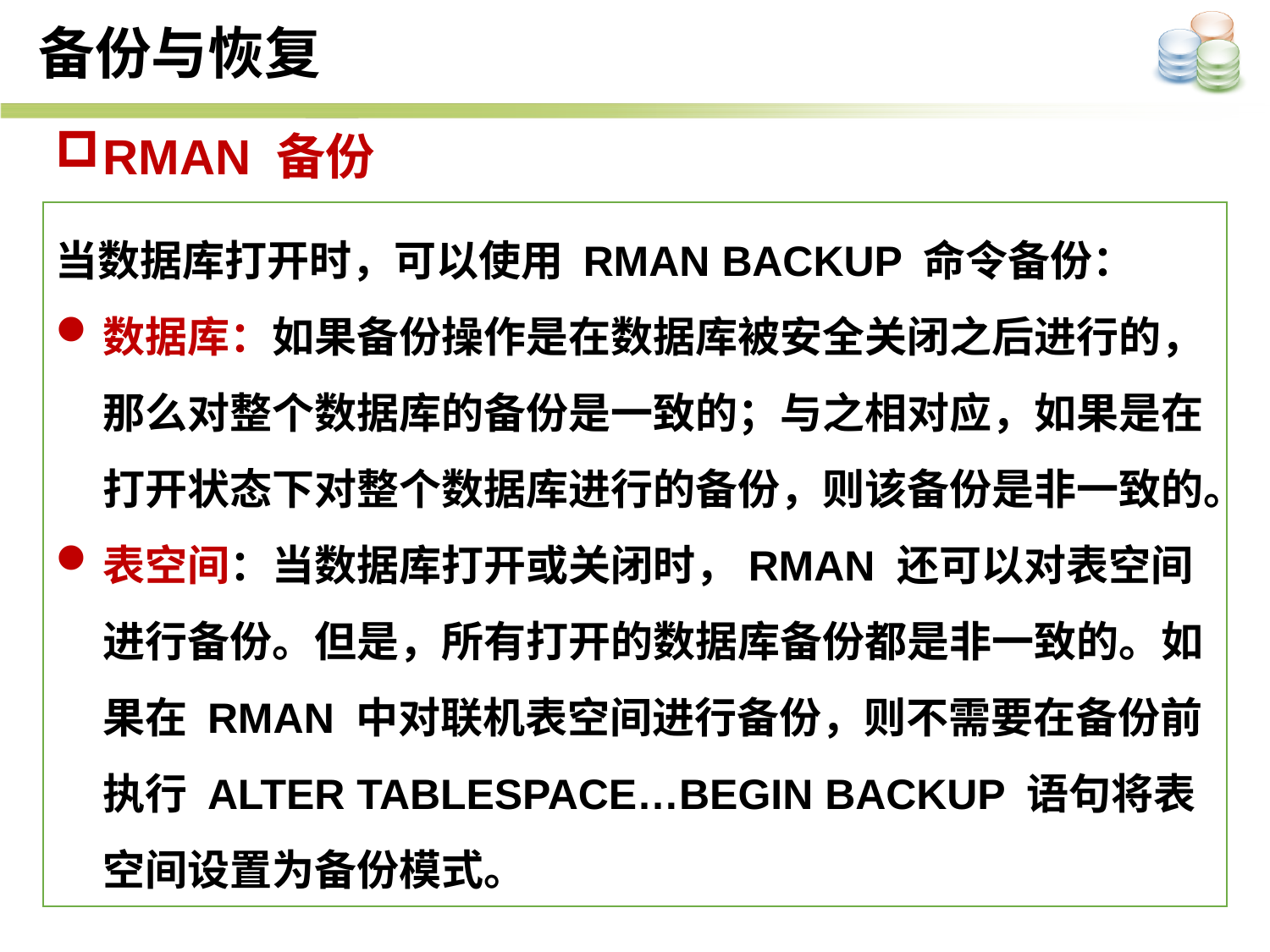

备份与恢复
RMAN 备份
当数据库打开时，可以使用 RMAN BACKUP 命令备份：
数据库：如果备份操作是在数据库被安全关闭之后进行的，那么对整个数据库的备份是一致的；与之相对应，如果是在打开状态下对整个数据库进行的备份，则该备份是非一致的。
表空间：当数据库打开或关闭时，RMAN 还可以对表空间进行备份。但是，所有打开的数据库备份都是非一致的。如果在 RMAN 中对联机表空间进行备份，则不需要在备份前执行 ALTER TABLESPACE…BEGIN BACKUP 语句将表空间设置为备份模式。
56